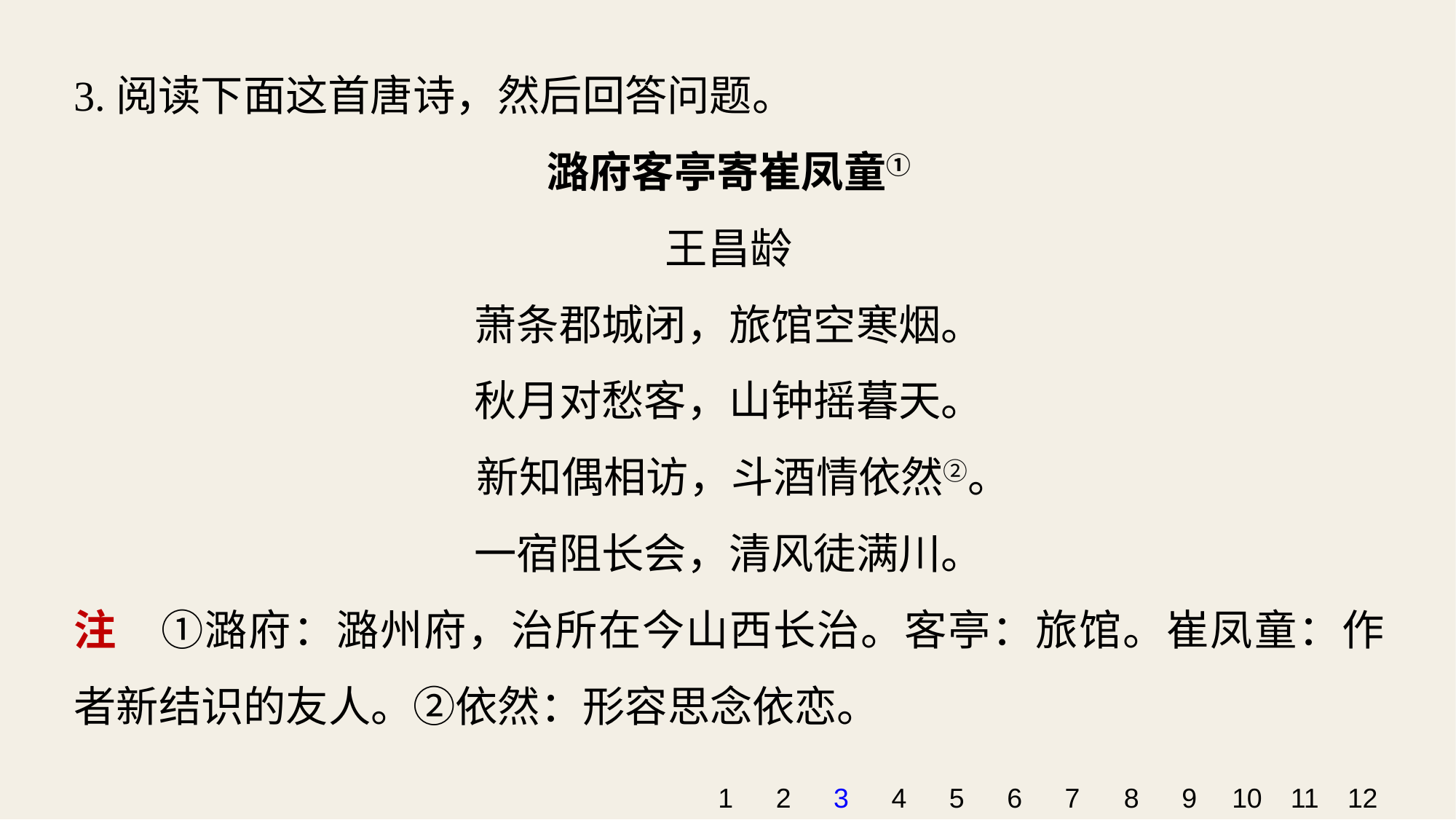

3.阅读下面这首唐诗，然后回答问题。
潞府客亭寄崔凤童①
王昌龄
萧条郡城闭，旅馆空寒烟。
秋月对愁客，山钟摇暮天。
  新知偶相访，斗酒情依然②。
一宿阻长会，清风徒满川。
注　①潞府：潞州府，治所在今山西长治。客亭：旅馆。崔凤童：作者新结识的友人。②依然：形容思念依恋。
1
2
3
4
5
6
7
8
9
10
11
12